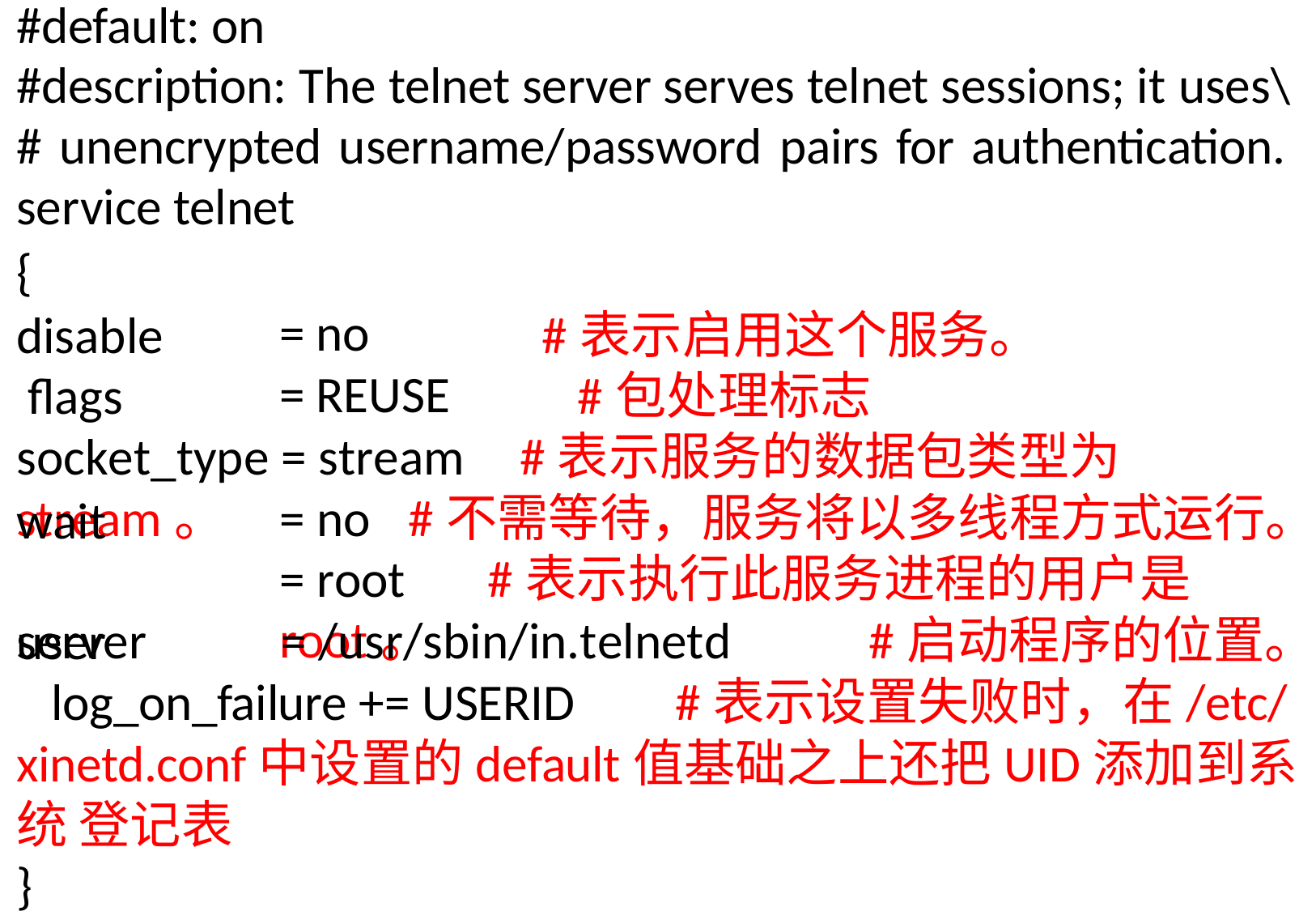

#default: on
#description: The telnet server serves telnet sessions; it uses\  # unencrypted username/password pairs for authentication.  service telnet
{
disable  flags
#表示启用这个服务。  #包处理标志
= no
= REUSE
socket_type = stream	#表示服务的数据包类型为stream。
wait  user
= no	#不需等待，服务将以多线程方式运行。
= root	#表示执行此服务进程的用户是root。
server	= /usr/sbin/in.telnetd	#启动程序的位置。  log_on_failure += USERID	#表示设置失败时，在/etc/  xinetd.conf中设置的default值基础之上还把UID添加到系统 登记表
}